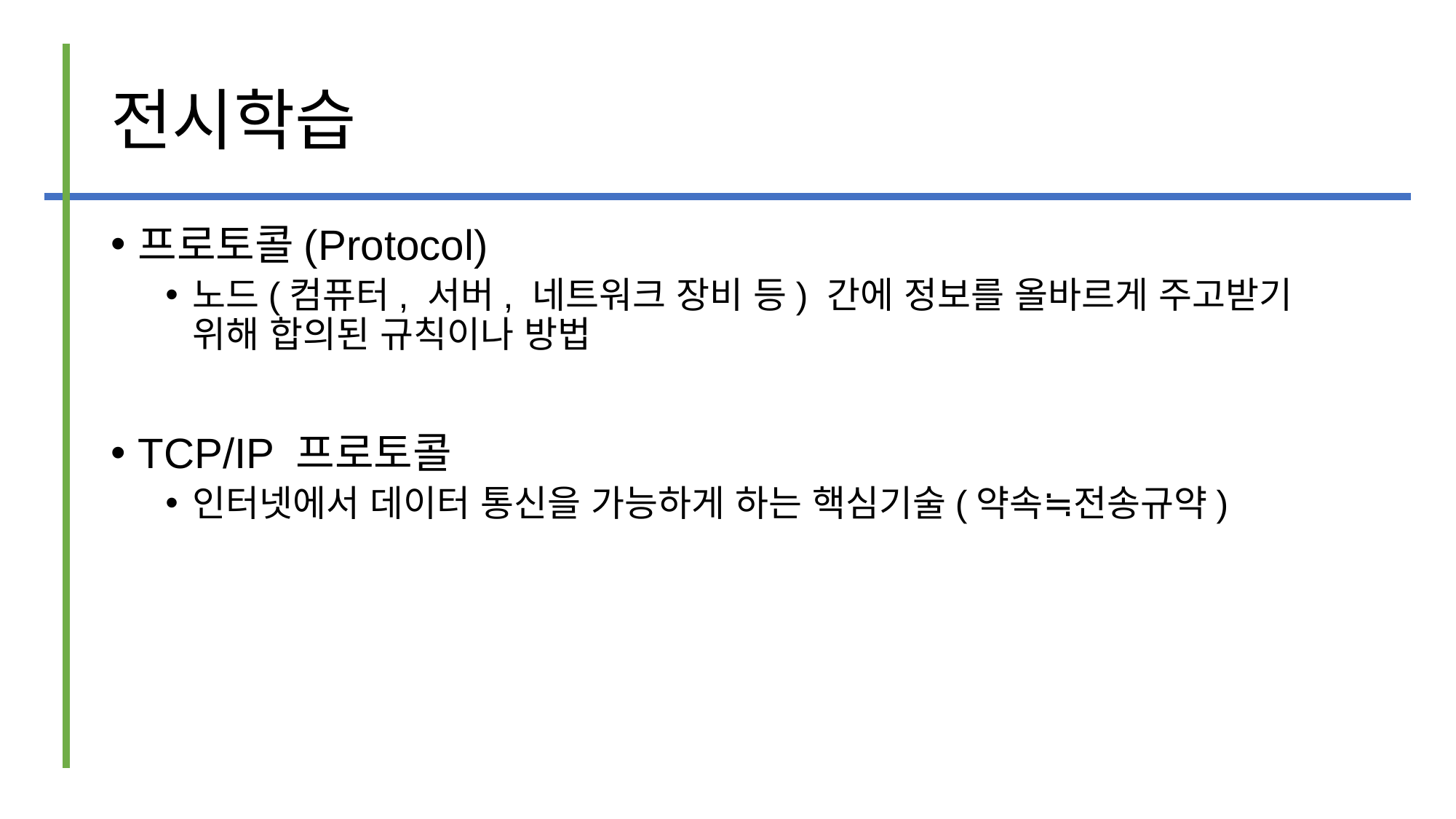

# 전시학습
프로토콜(Protocol)
노드(컴퓨터, 서버, 네트워크 장비 등) 간에 정보를 올바르게 주고받기 위해 합의된 규칙이나 방법

TCP/IP 프로토콜
인터넷에서 데이터 통신을 가능하게 하는 핵심기술(약속≒전송규약)